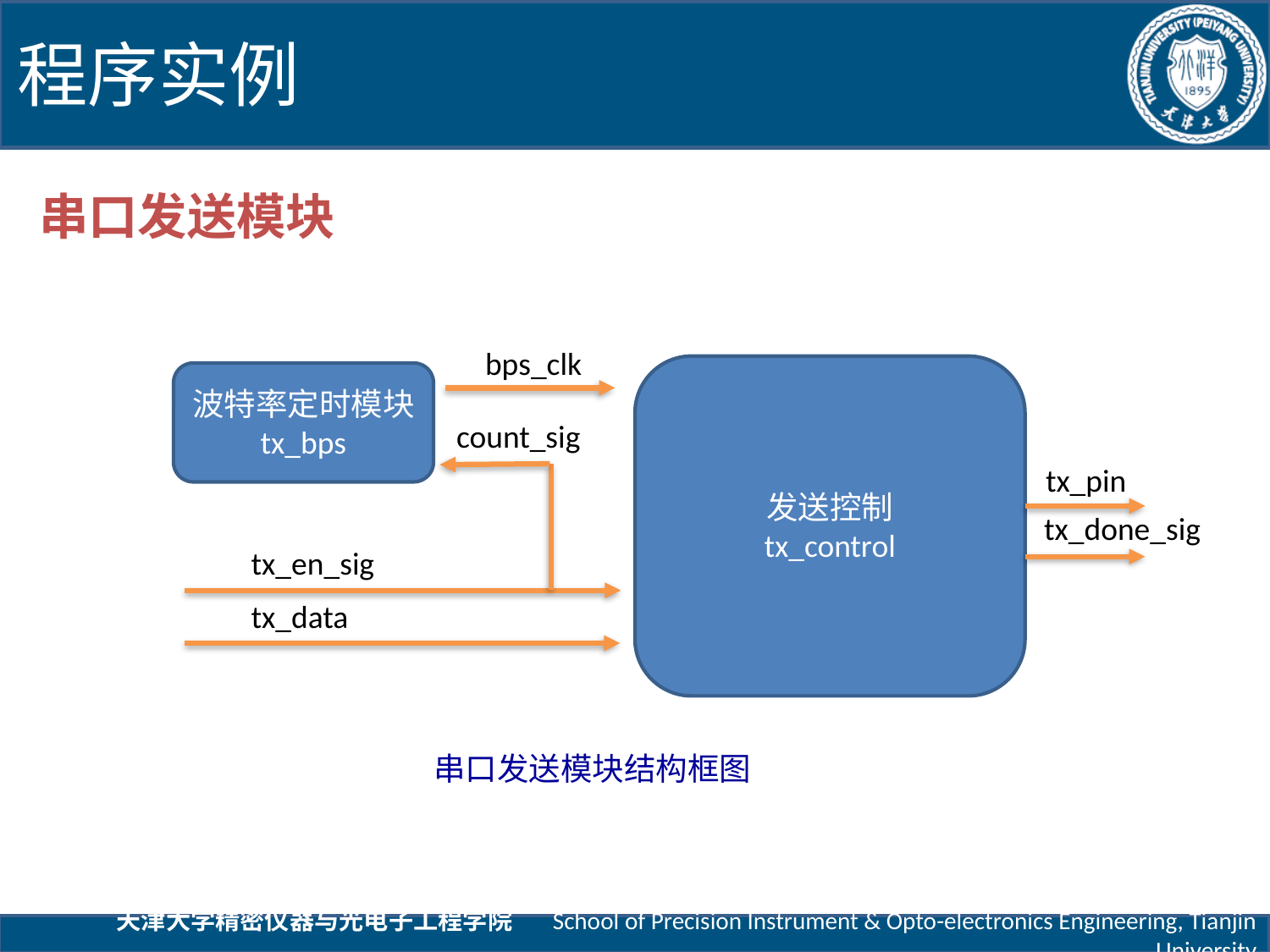

程序实例
串口发送模块
bps_clk
发送控制
tx_control
波特率定时模块
tx_bps
count_sig
tx_pin

tx_done_sig
tx_en_sig
tx_data
串口发送模块结构框图